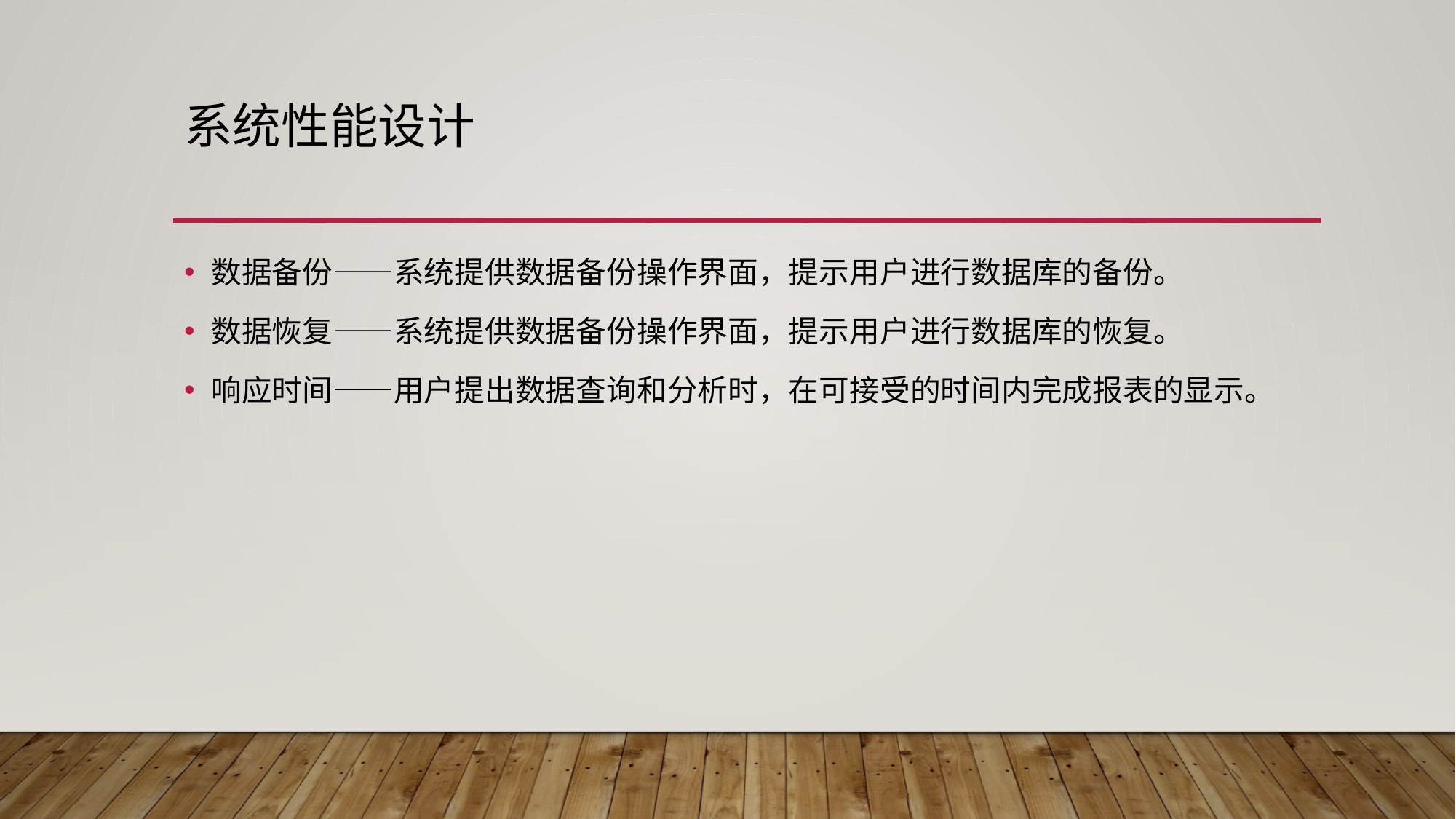

# 系统性能设计
数据备份——系统提供数据备份操作界面，提示用户进行数据库的备份。
数据恢复——系统提供数据备份操作界面，提示用户进行数据库的恢复。
响应时间——用户提出数据查询和分析时，在可接受的时间内完成报表的显示。